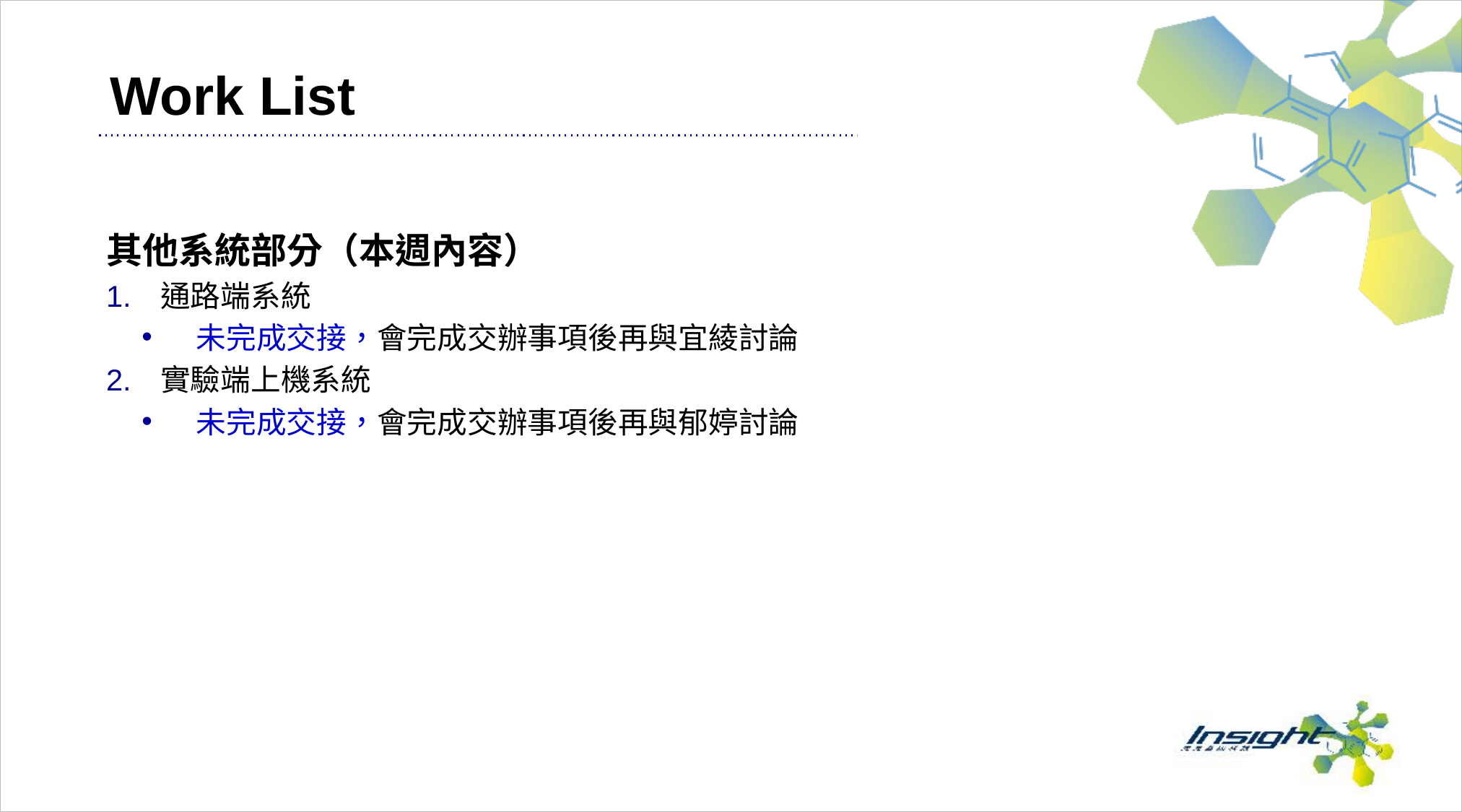

# Work List

其他系統部分（本週內容）
通路端系統
未完成交接，會完成交辦事項後再與宜綾討論
實驗端上機系統
未完成交接，會完成交辦事項後再與郁婷討論